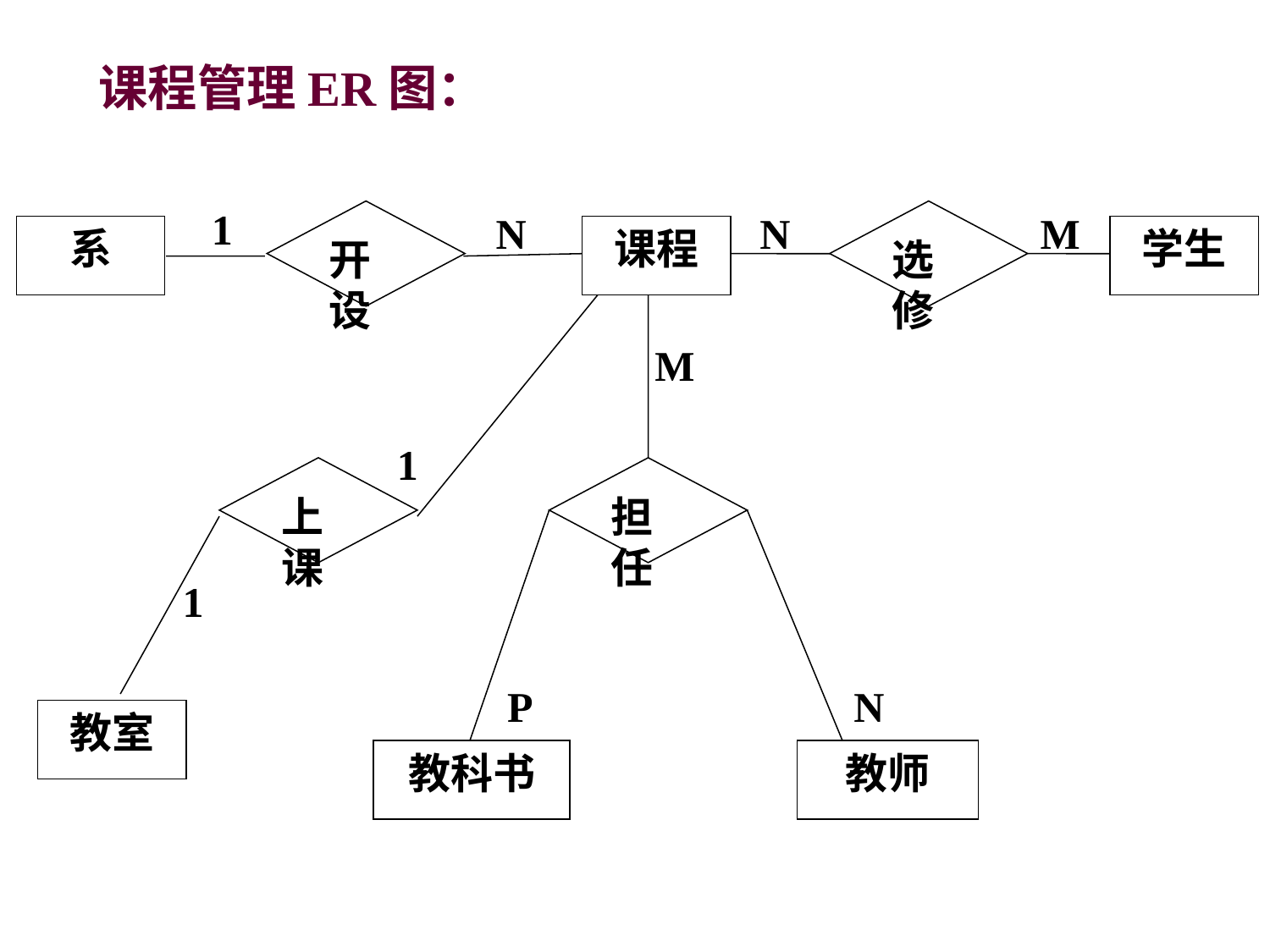

课程管理ER图：
1
开设
N
N
选修
M
学生

系
课程

 M
1
上课
担任

教科书
教师
1
教室
P
N